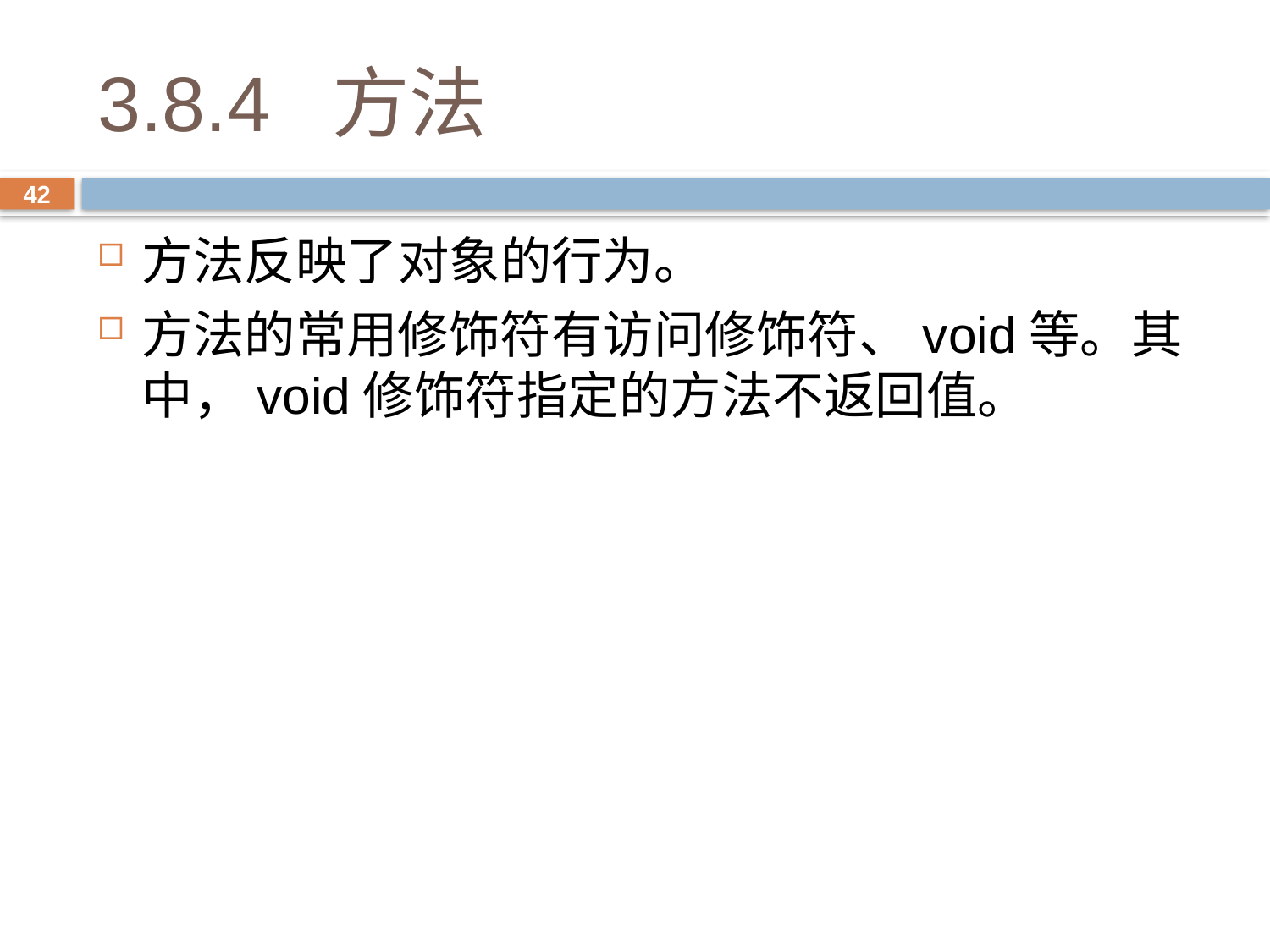

# 3.8.4  方法
42
方法反映了对象的行为。
方法的常用修饰符有访问修饰符、void等。其中，void修饰符指定的方法不返回值。